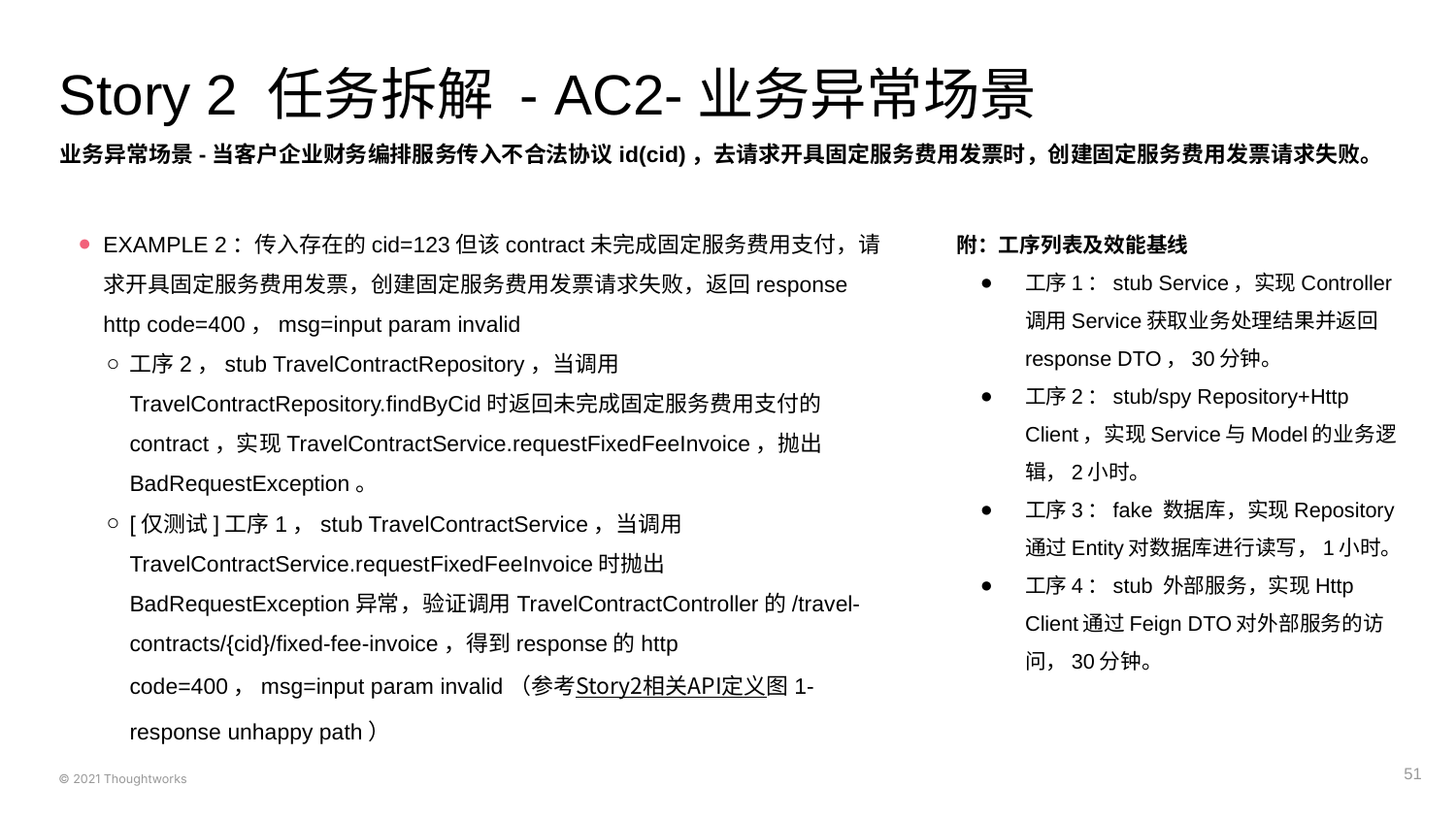

# Story 2 任务拆解 - AC2-业务异常场景
业务异常场景-当客户企业财务编排服务传入不合法协议id(cid)，去请求开具固定服务费用发票时，创建固定服务费用发票请求失败。

附：工序列表及效能基线
工序1：stub Service，实现Controller调用Service获取业务处理结果并返回response DTO，30分钟。
工序2：stub/spy Repository+Http Client，实现Service与Model的业务逻辑，2小时。
工序3：fake 数据库，实现Repository通过Entity对数据库进行读写，1小时。
工序4：stub 外部服务，实现Http Client通过Feign DTO对外部服务的访问，30分钟。
EXAMPLE 2：传入存在的cid=123但该contract未完成固定服务费用支付，请求开具固定服务费用发票，创建固定服务费用发票请求失败，返回response http code=400，msg=input param invalid
工序2，stub TravelContractRepository，当调用 TravelContractRepository.findByCid时返回未完成固定服务费用支付的contract，实现TravelContractService.requestFixedFeeInvoice，抛出BadRequestException。
[仅测试]工序1，stub TravelContractService，当调用TravelContractService.requestFixedFeeInvoice时抛出BadRequestException异常，验证调用TravelContractController的/travel-contracts/{cid}/fixed-fee-invoice，得到response的http code=400，msg=input param invalid（参考Story2相关API定义图1-response unhappy path）
51